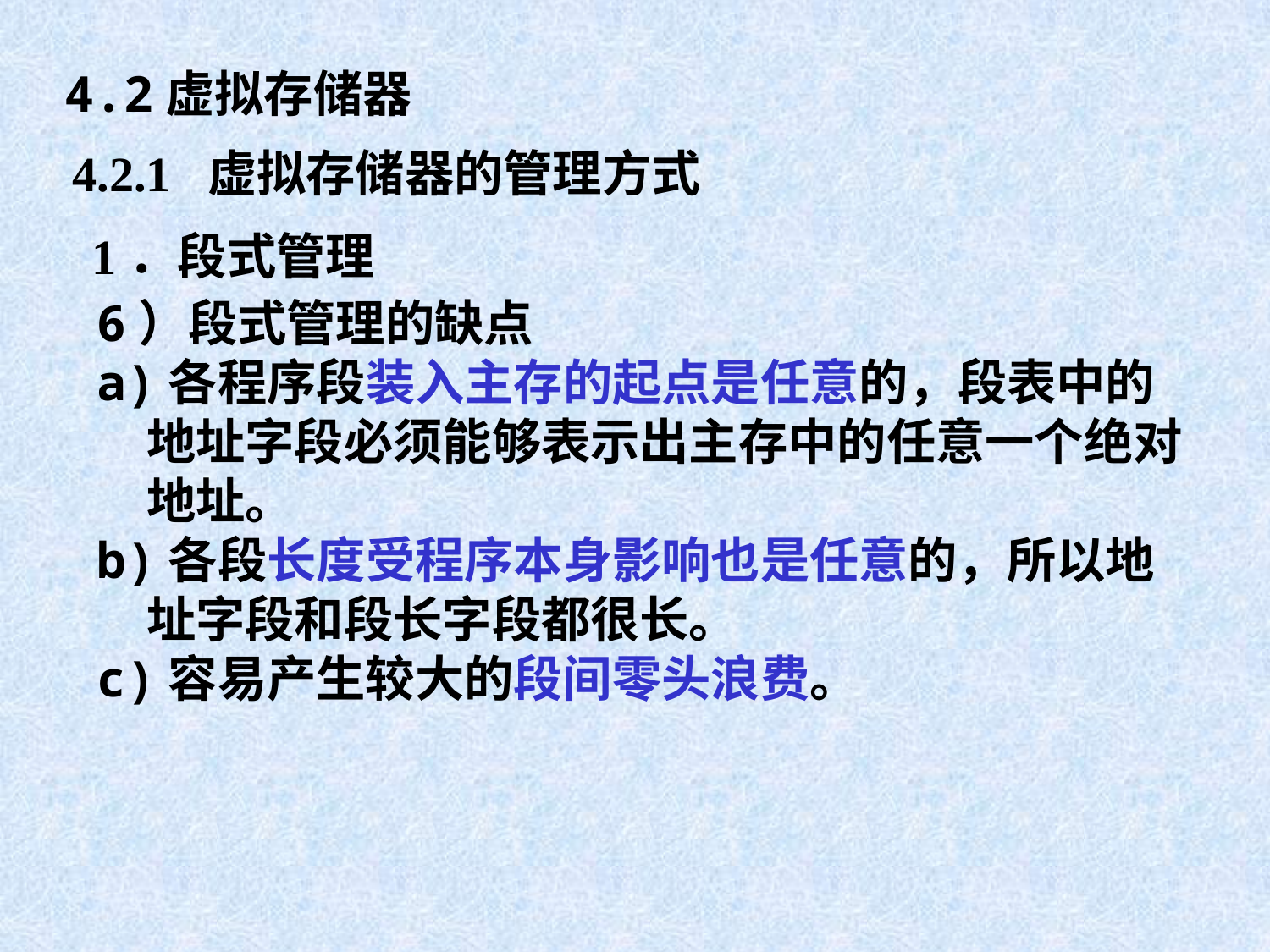

4.2虚拟存储器
4.2.1  虚拟存储器的管理方式
1．段式管理
6）段式管理的缺点
a)各程序段装入主存的起点是任意的，段表中的地址字段必须能够表示出主存中的任意一个绝对地址。
b)各段长度受程序本身影响也是任意的，所以地址字段和段长字段都很长。
c)容易产生较大的段间零头浪费。